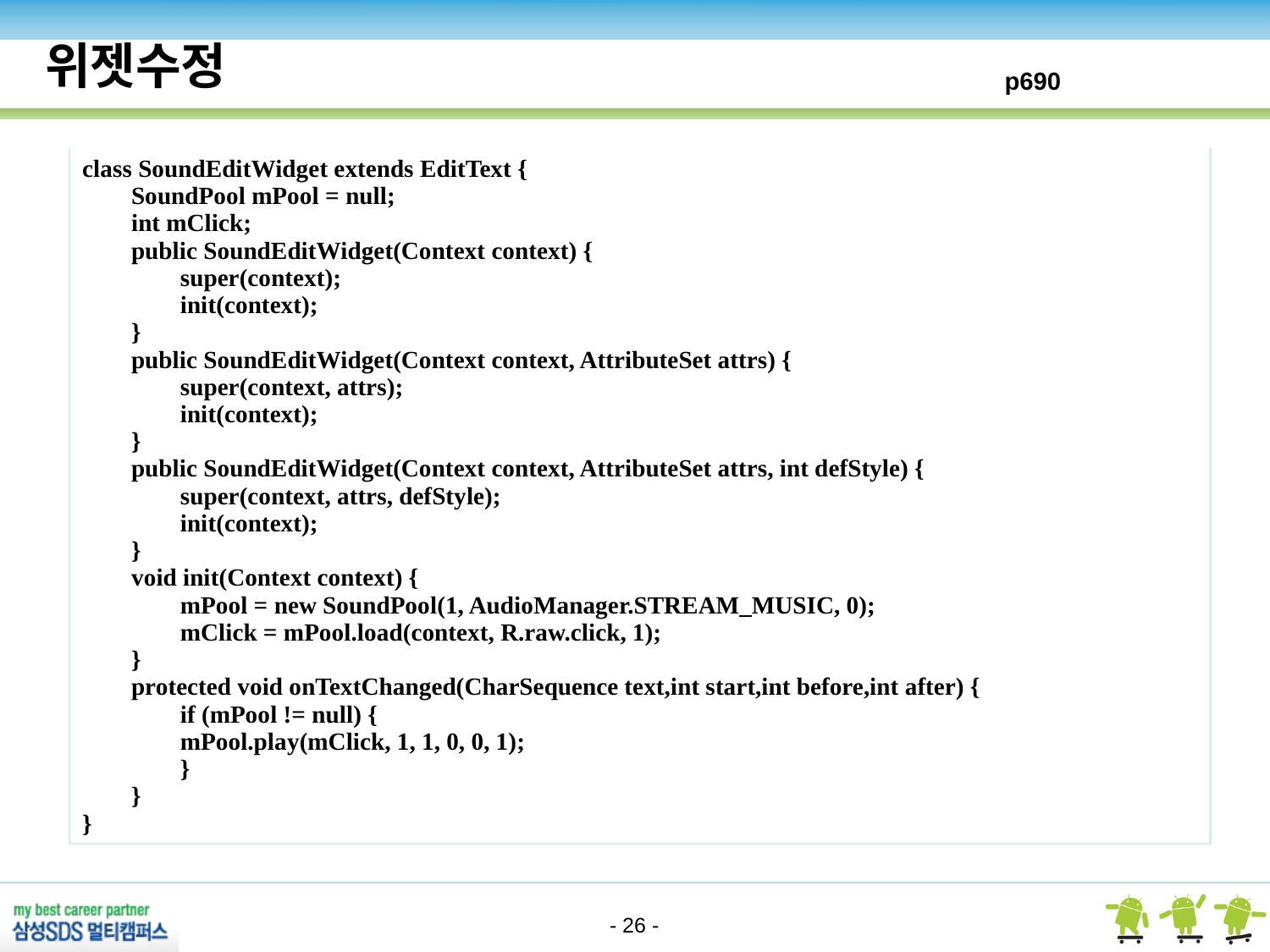

위젯수정
p690
| class SoundEditWidget extends EditText { SoundPool mPool = null; int mClick; public SoundEditWidget(Context context) { super(context); init(context); } public SoundEditWidget(Context context, AttributeSet attrs) { super(context, attrs); init(context); } public SoundEditWidget(Context context, AttributeSet attrs, int defStyle) { super(context, attrs, defStyle); init(context); } void init(Context context) { mPool = new SoundPool(1, AudioManager.STREAM\_MUSIC, 0); mClick = mPool.load(context, R.raw.click, 1); } protected void onTextChanged(CharSequence text,int start,int before,int after) { if (mPool != null) { mPool.play(mClick, 1, 1, 0, 0, 1); } } } |
| --- |
- 26 -